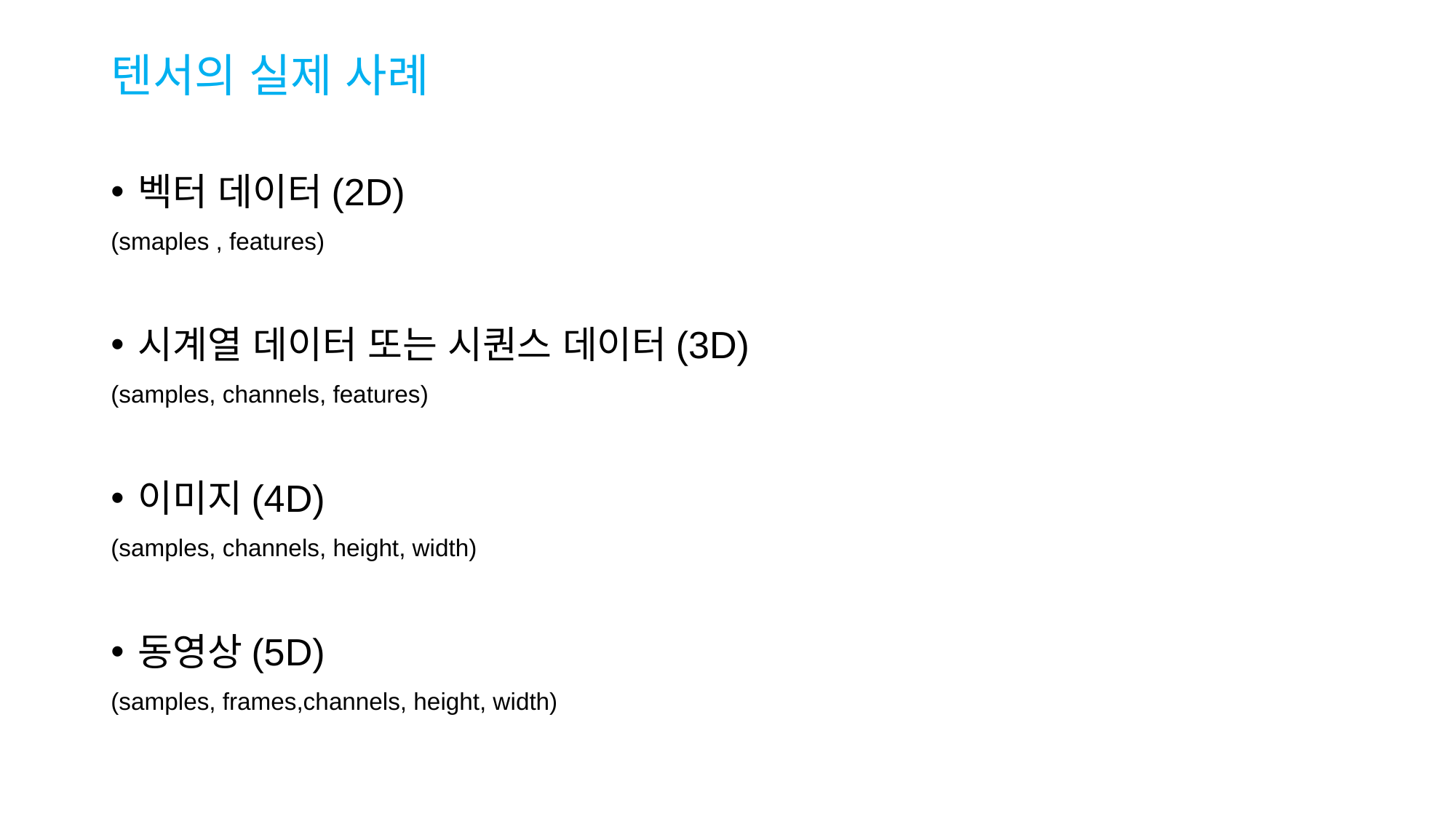

텐서의 실제 사례

벡터 데이터(2D)
(smaples , features)

시계열 데이터 또는 시퀀스 데이터(3D)
(samples, channels, features)

이미지(4D)
(samples, channels, height, width)

동영상(5D)
(samples, frames,channels, height, width)